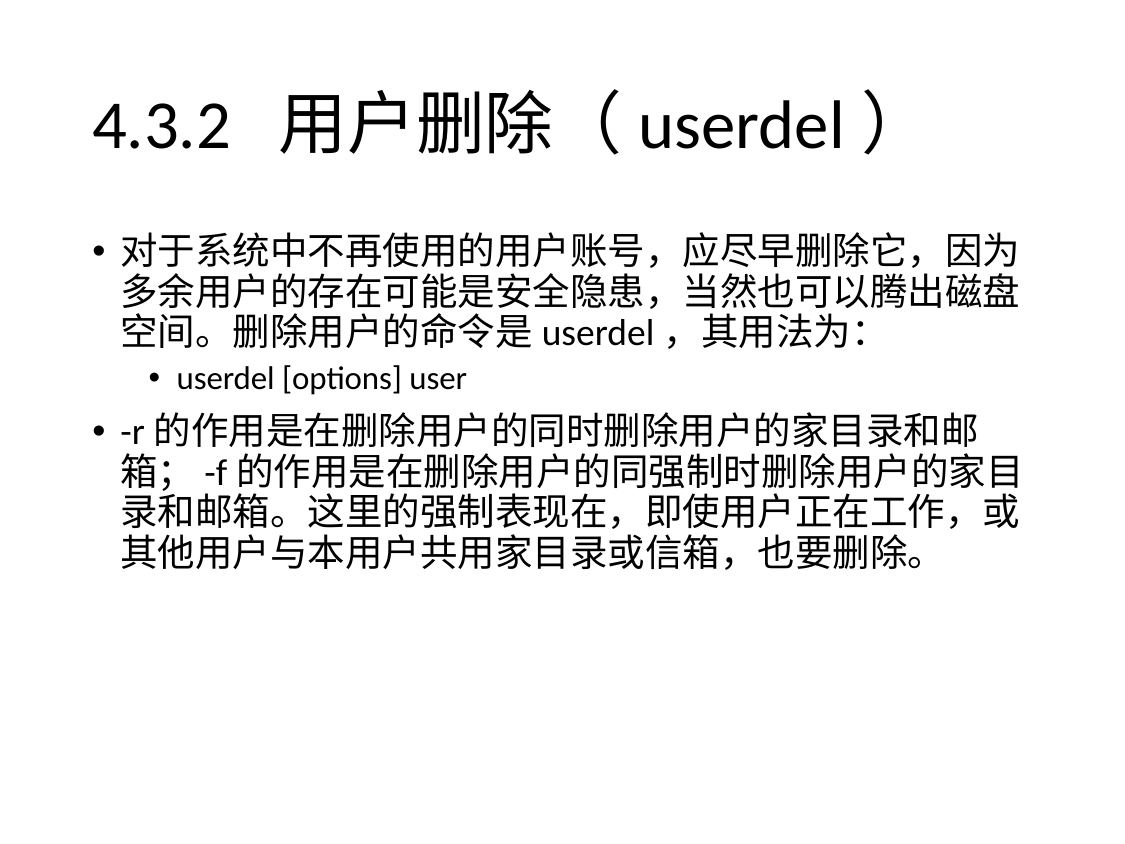

# 4.3.2  用户删除（userdel）
对于系统中不再使用的用户账号，应尽早删除它，因为多余用户的存在可能是安全隐患，当然也可以腾出磁盘空间。删除用户的命令是userdel，其用法为：
userdel [options] user
-r的作用是在删除用户的同时删除用户的家目录和邮箱；-f的作用是在删除用户的同强制时删除用户的家目录和邮箱。这里的强制表现在，即使用户正在工作，或其他用户与本用户共用家目录或信箱，也要删除。